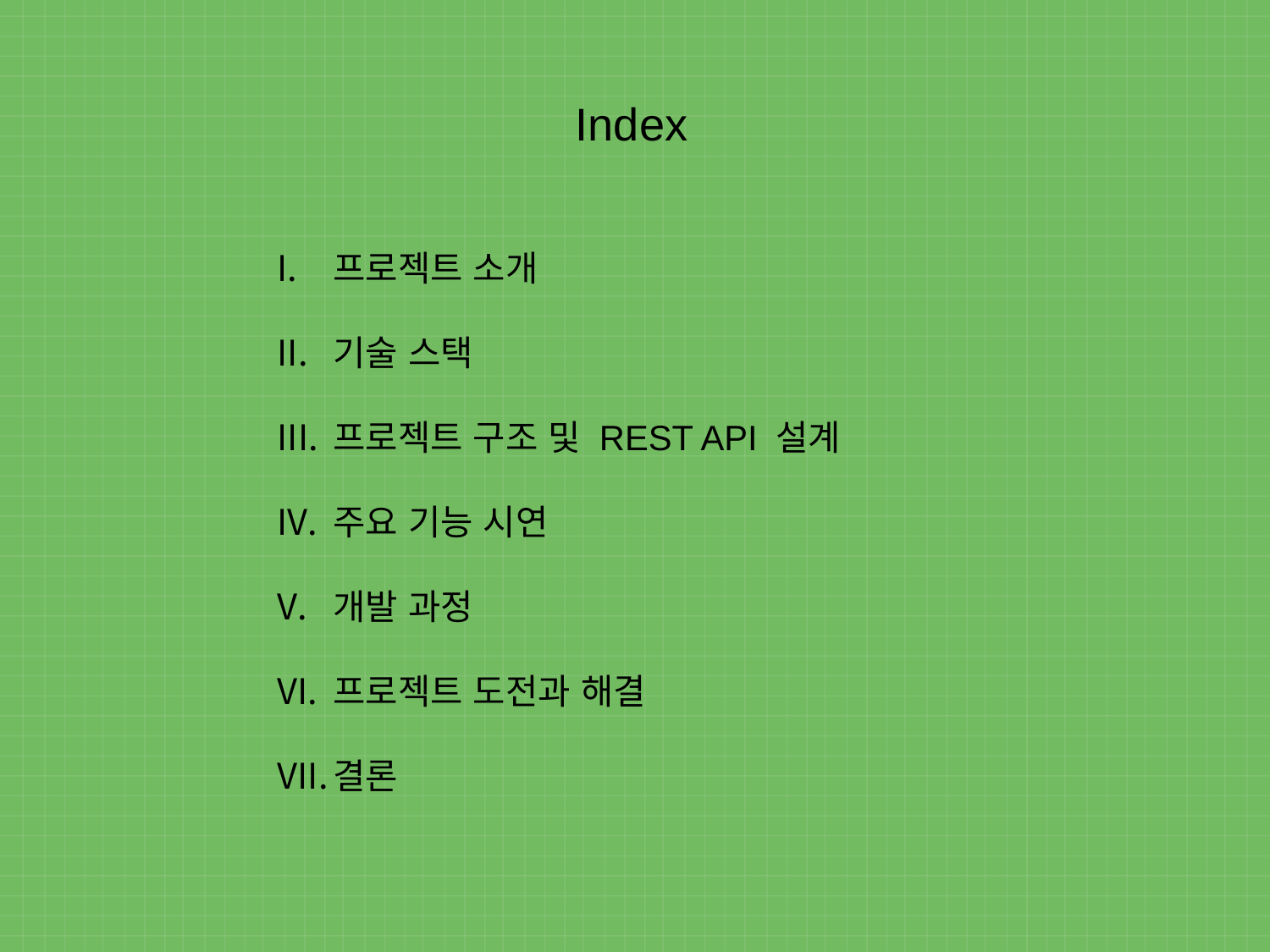

Index
프로젝트 소개
기술 스택
프로젝트 구조 및 REST API 설계
주요 기능 시연
개발 과정
프로젝트 도전과 해결
결론